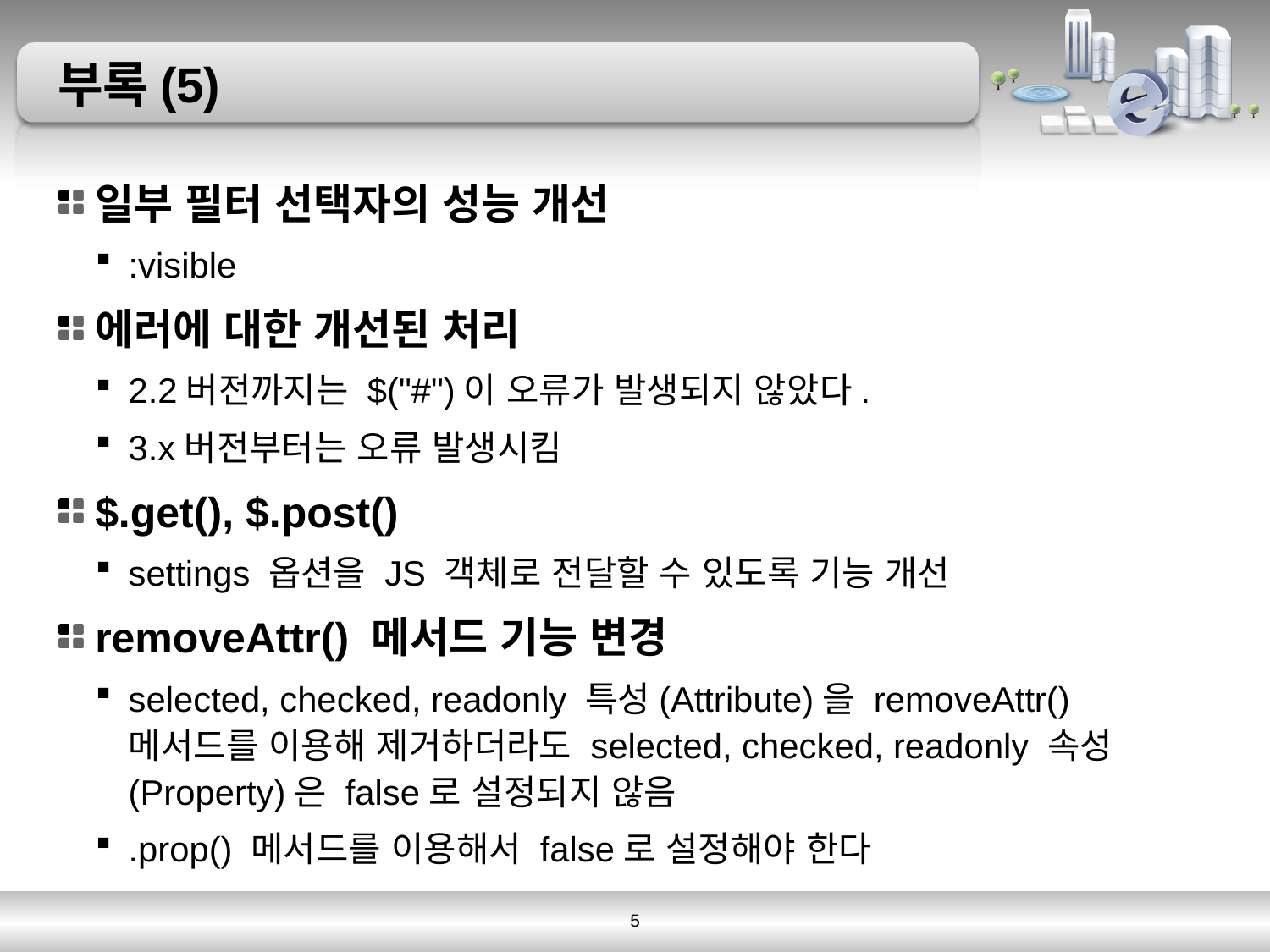

# 부록(5)
일부 필터 선택자의 성능 개선
:visible
에러에 대한 개선된 처리
2.2버전까지는 $("#")이 오류가 발생되지 않았다.
3.x버전부터는 오류 발생시킴
$.get(), $.post()
settings 옵션을 JS 객체로 전달할 수 있도록 기능 개선
removeAttr() 메서드 기능 변경
selected, checked, readonly 특성(Attribute)을 removeAttr() 메서드를 이용해 제거하더라도 selected, checked, readonly 속성(Property)은 false로 설정되지 않음
.prop() 메서드를 이용해서 false로 설정해야 한다